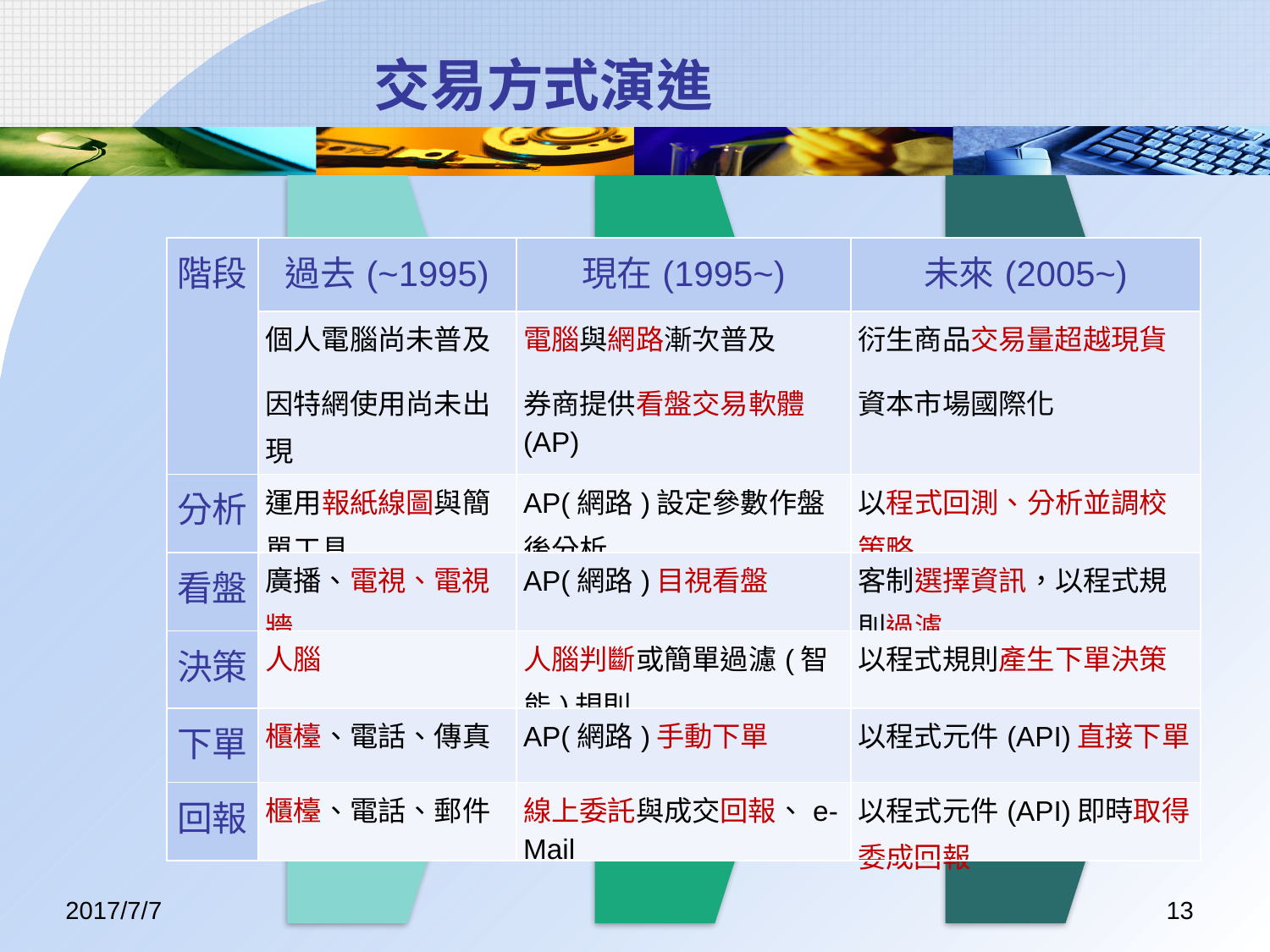

交易方式演進

| 階段 | 過去(~1995) | 現在(1995~) | 未來(2005~) |
| --- | --- | --- | --- |
|  | 個人電腦尚未普及 因特網使用尚未出現 | 電腦與網路漸次普及 券商提供看盤交易軟體(AP) | 衍生商品交易量超越現貨 資本市場國際化 |
| 分析 | 運用報紙線圖與簡單工具 | AP(網路)設定參數作盤後分析 | 以程式回測、分析並調校策略 |
| 看盤 | 廣播、電視、電視牆 | AP(網路)目視看盤 | 客制選擇資訊，以程式規則過濾 |
| 決策 | 人腦 | 人腦判斷或簡單過濾(智能)規則 | 以程式規則產生下單決策 |
| 下單 | 櫃檯、電話、傳真 | AP(網路)手動下單 | 以程式元件(API)直接下單 |
| 回報 | 櫃檯、電話、郵件 | 線上委託與成交回報、e-Mail | 以程式元件(API)即時取得委成回報 |
2017/7/7
13